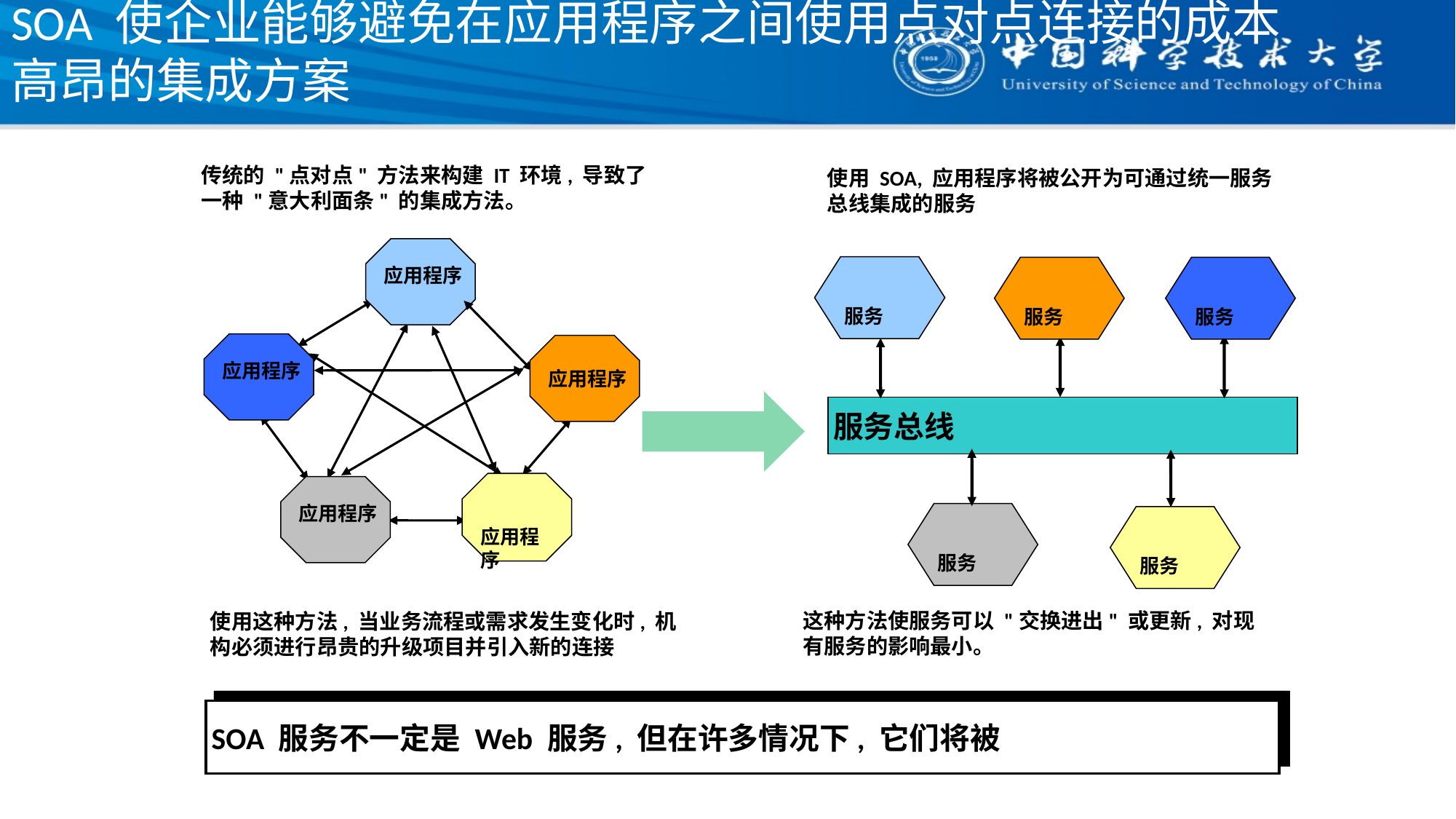

# SOA 使企业能够避免在应用程序之间使用点对点连接的成本高昂的集成方案
传统的 "点对点" 方法来构建 IT 环境, 导致了一种 "意大利面条" 的集成方法。
使用 SOA, 应用程序将被公开为可通过统一服务总线集成的服务

应用程序

服务

服务

服务

服务总线

服务

应用程序

应用程序

应用程序

应用程序

服务
这种方法使服务可以 "交换进出" 或更新, 对现有服务的影响最小。
使用这种方法, 当业务流程或需求发生变化时, 机构必须进行昂贵的升级项目并引入新的连接
SOA 服务不一定是 Web 服务, 但在许多情况下, 它们将被